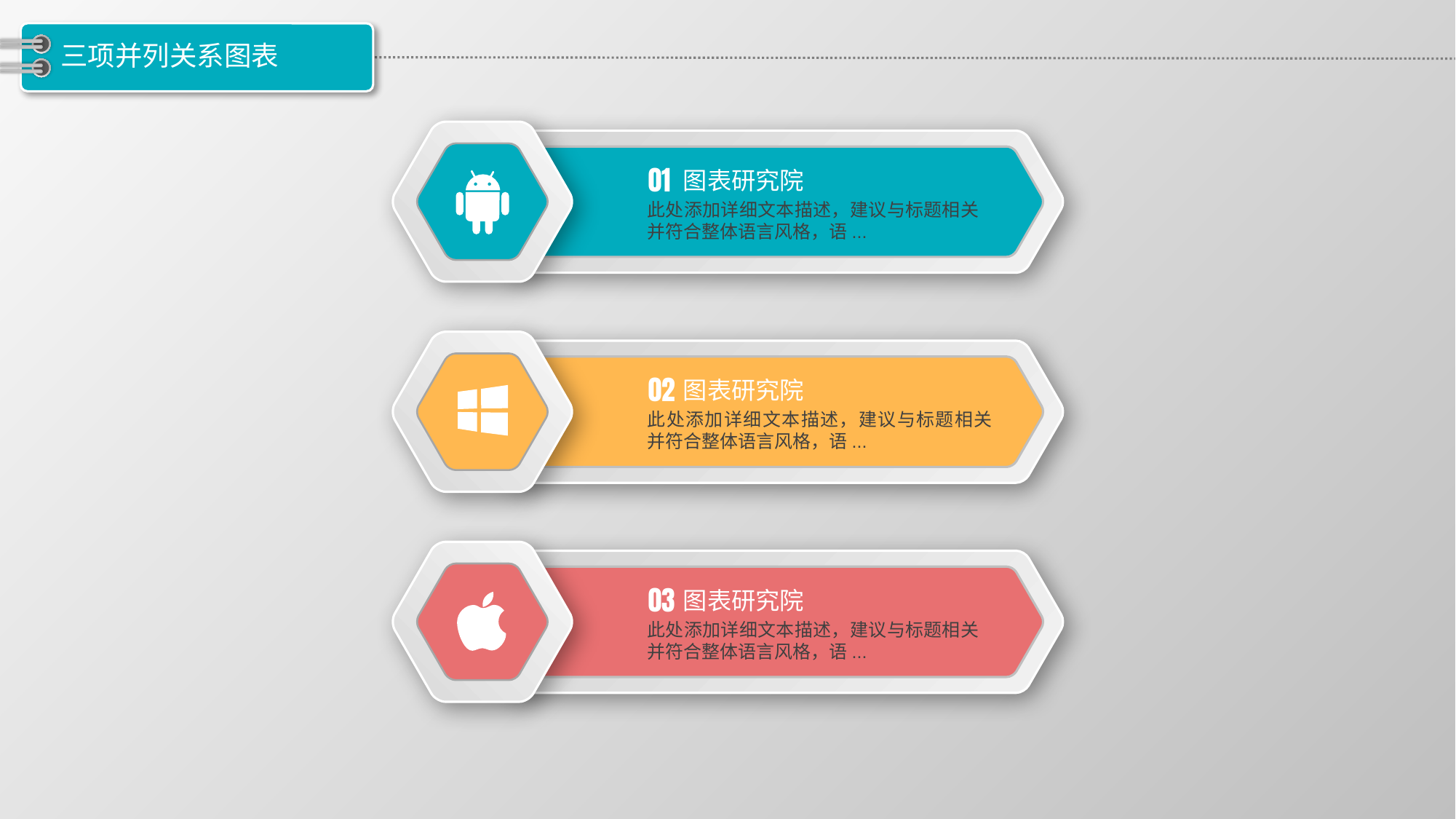

# 三项并列关系图表

01
图表研究院
此处添加详细文本描述，建议与标题相关并符合整体语言风格，语...

02
图表研究院
此处添加详细文本描述，建议与标题相关并符合整体语言风格，语...

03
图表研究院
此处添加详细文本描述，建议与标题相关并符合整体语言风格，语...